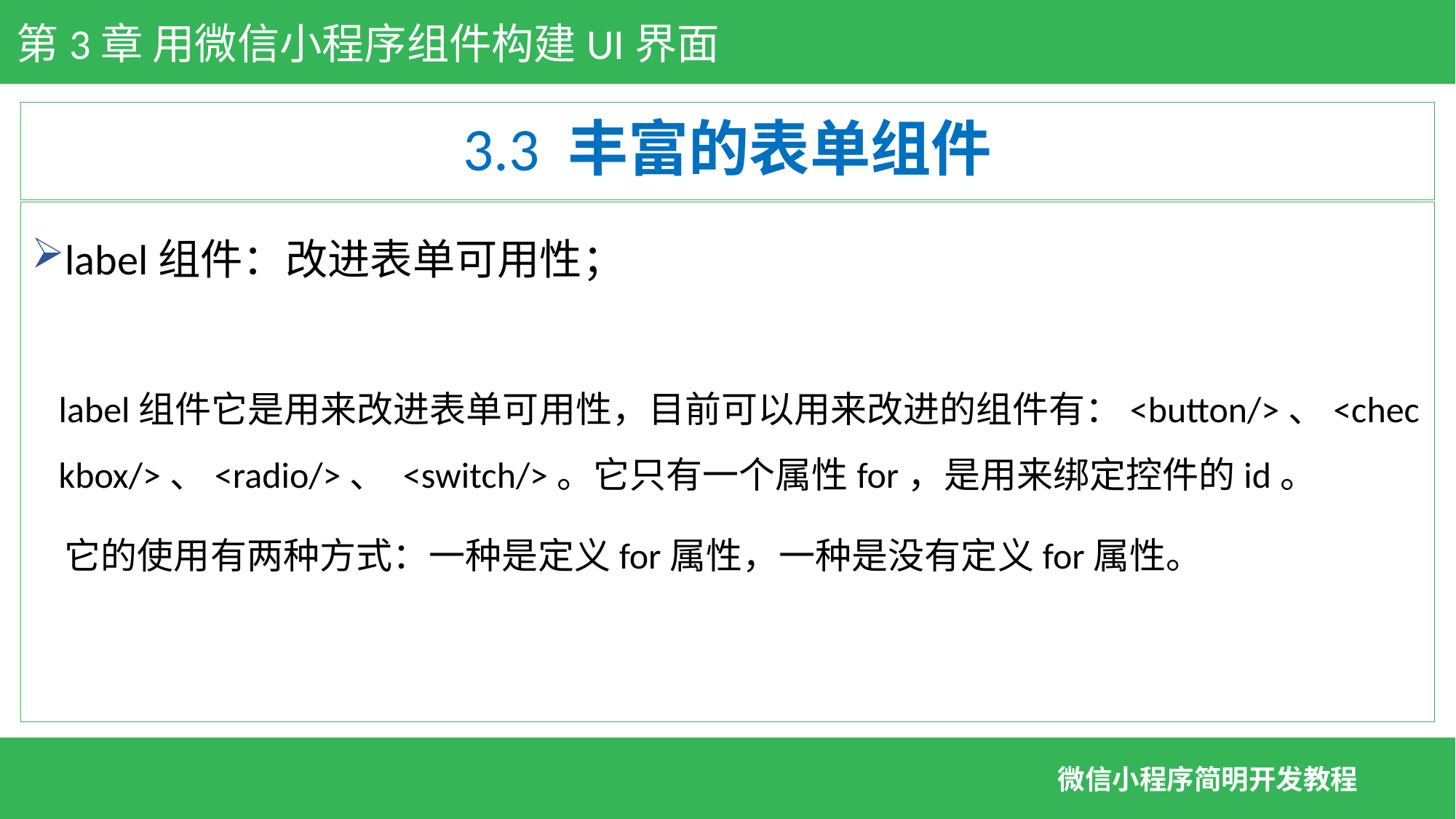

第3章 用微信小程序组件构建UI界面

# 3.3 丰富的表单组件
label组件：改进表单可用性；
    label组件它是用来改进表单可用性，目前可以用来改进的组件有：<button/>、<checkbox/>、<radio/>、 <switch/>。它只有一个属性for，是用来绑定控件的id。
   它的使用有两种方式：一种是定义for属性，一种是没有定义for属性。

微信小程序简明开发教程